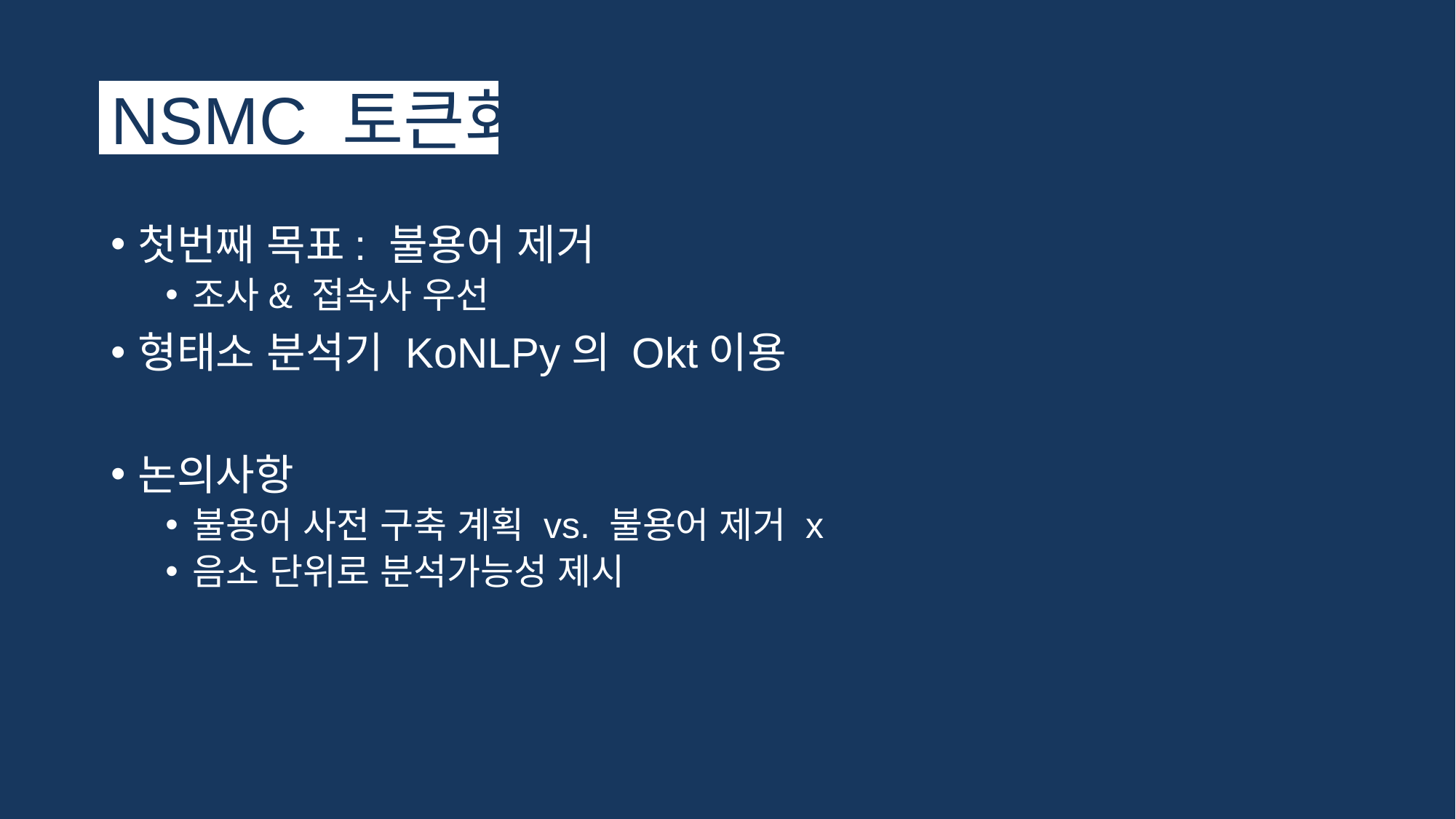

# NSMC 토큰화

첫번째 목표: 불용어 제거
조사& 접속사 우선
형태소 분석기 KoNLPy의 Okt이용

논의사항
불용어 사전 구축 계획 vs. 불용어 제거 x
음소 단위로 분석가능성 제시